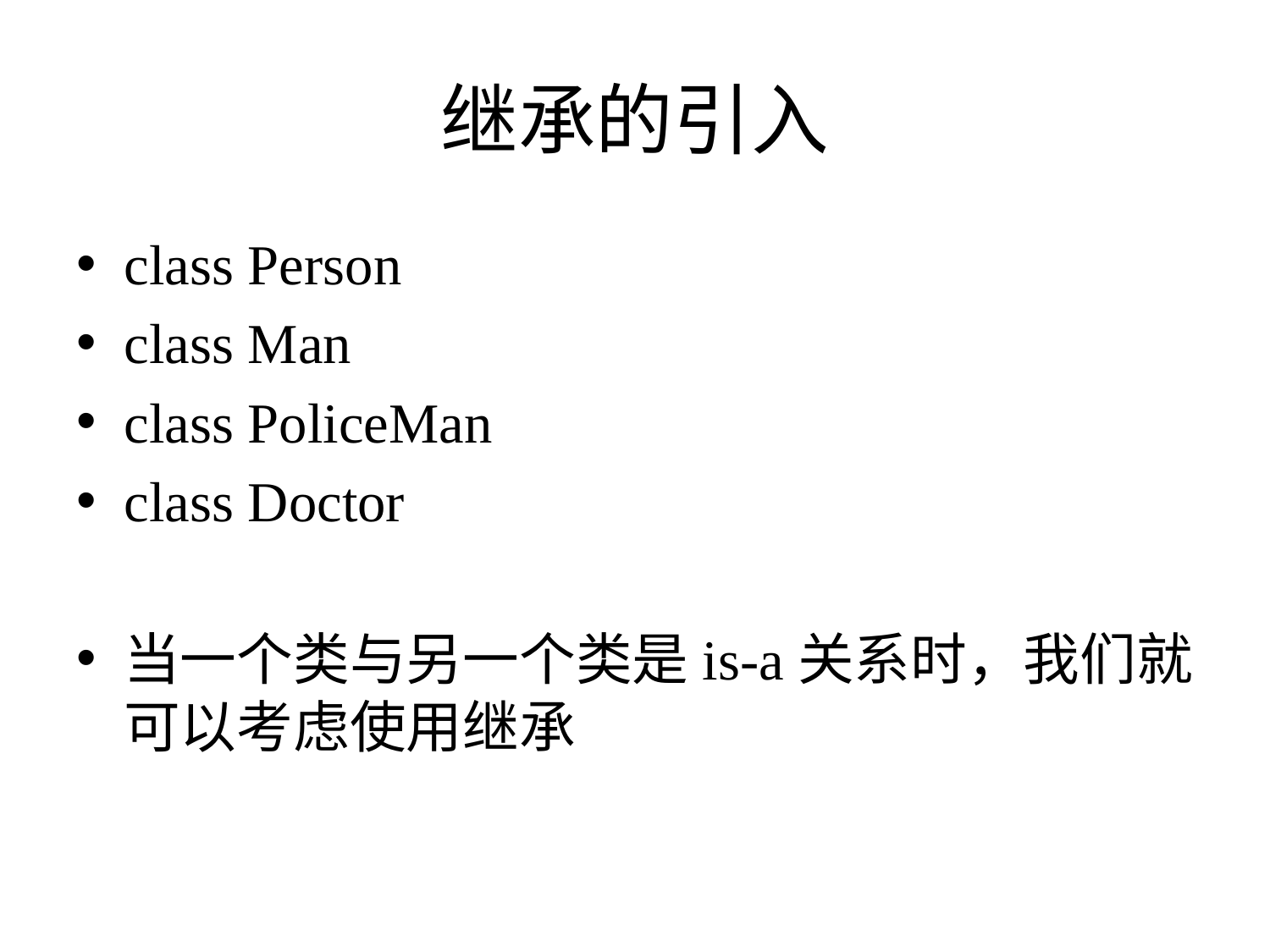

# 继承的引入
class Person
class Man
class PoliceMan
class Doctor

当一个类与另一个类是is-a关系时，我们就可以考虑使用继承